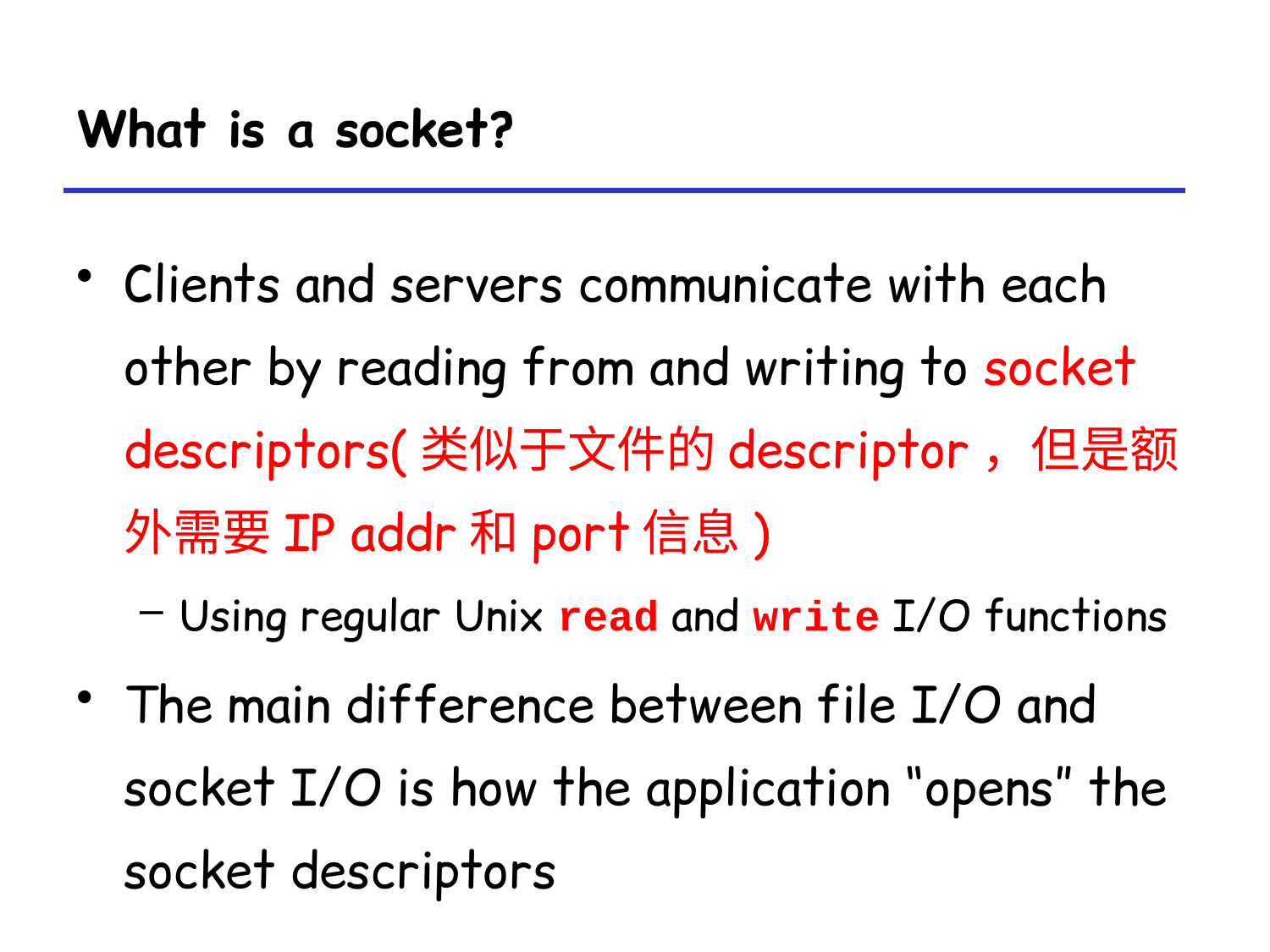

# What is a socket?
Clients and servers communicate with each other by reading from and writing to socket descriptors(类似于文件的descriptor，但是额外需要IP addr和port信息)
Using regular Unix read and write I/O functions
The main difference between file I/O and socket I/O is how the application “opens” the socket descriptors
6